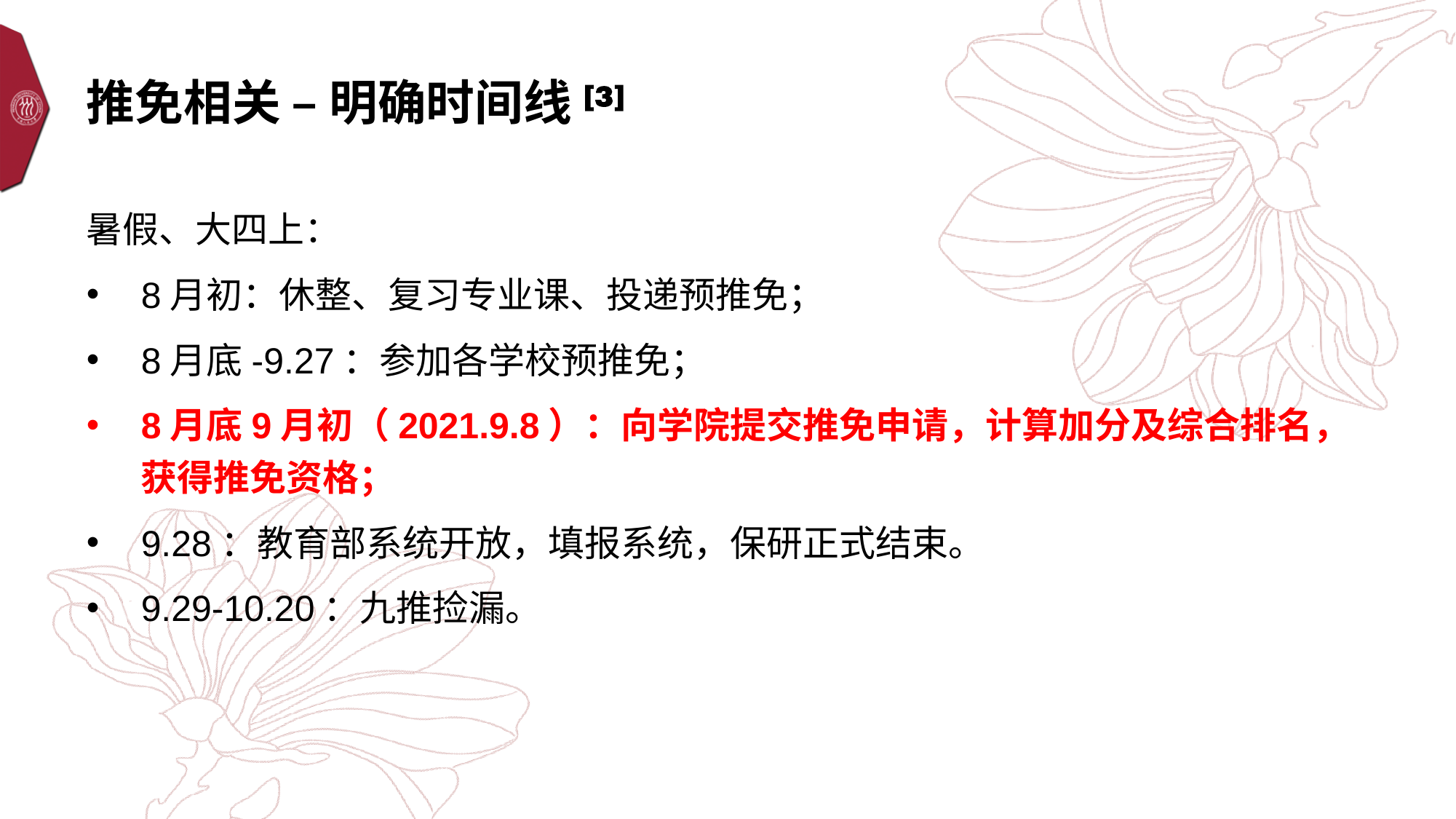

# 推免相关 – 明确时间线[3]
暑假、大四上：
8月初：休整、复习专业课、投递预推免；
8月底-9.27：参加各学校预推免；
8月底9月初（2021.9.8）：向学院提交推免申请，计算加分及综合排名，获得推免资格；
9.28：教育部系统开放，填报系统，保研正式结束。
9.29-10.20：九推捡漏。